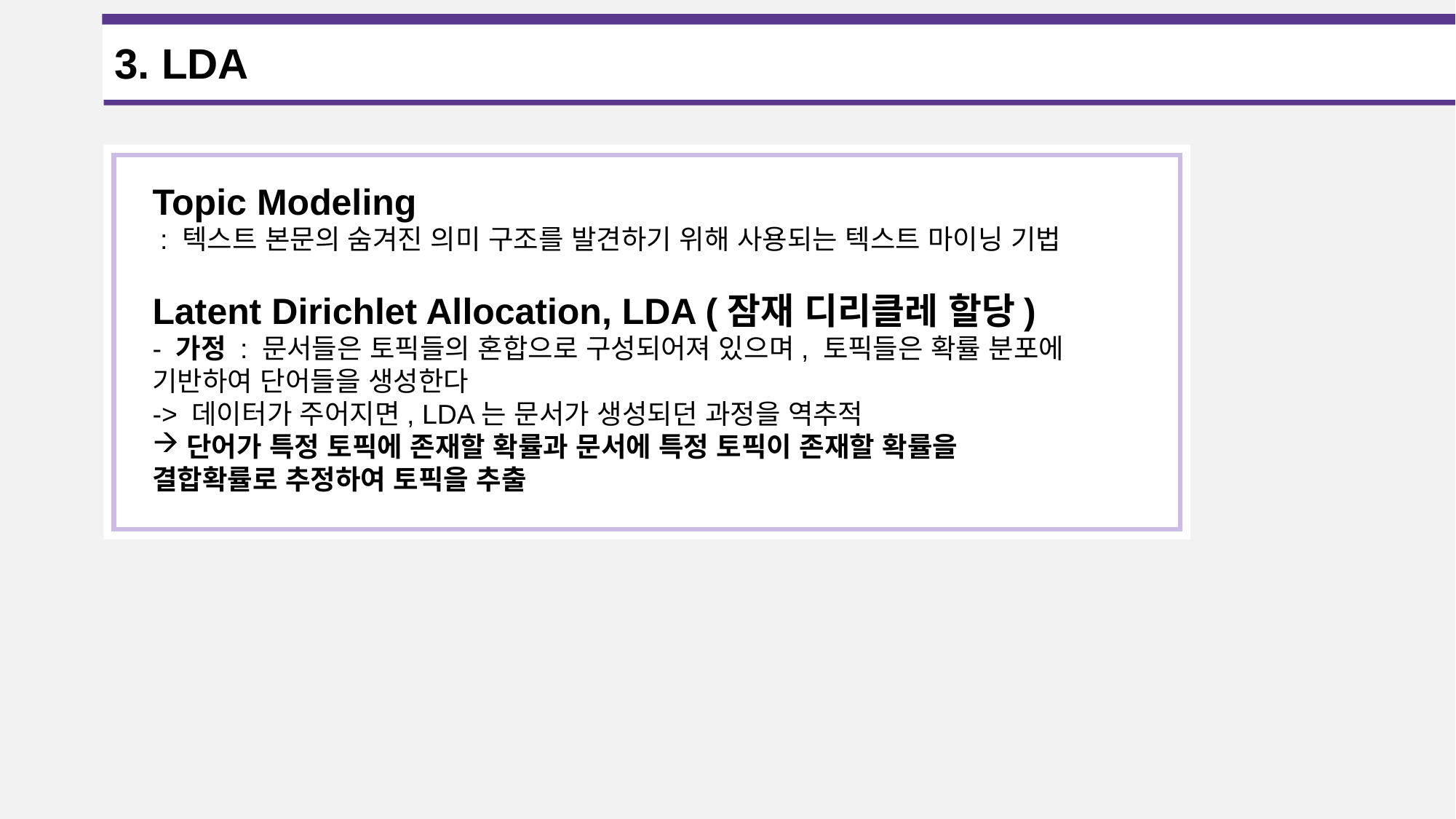

3. LDA

Topic Modeling
 : 텍스트 본문의 숨겨진 의미 구조를 발견하기 위해 사용되는 텍스트 마이닝 기법

Latent Dirichlet Allocation, LDA (잠재 디리클레 할당)
- 가정 : 문서들은 토픽들의 혼합으로 구성되어져 있으며, 토픽들은 확률 분포에 기반하여 단어들을 생성한다
-> 데이터가 주어지면, LDA는 문서가 생성되던 과정을 역추적
단어가 특정 토픽에 존재할 확률과 문서에 특정 토픽이 존재할 확률을
결합확률로 추정하여 토픽을 추출